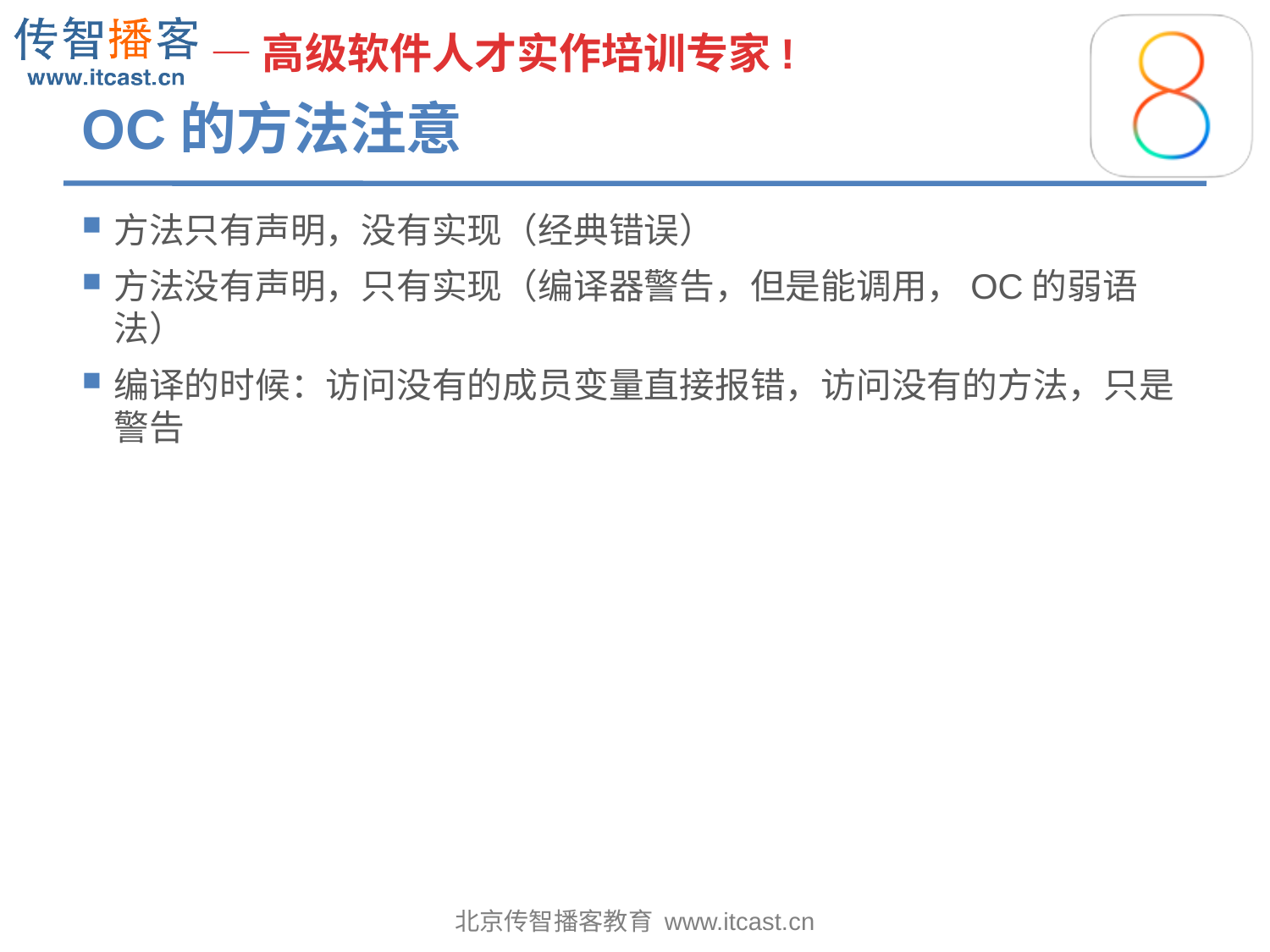

# OC的方法注意
方法只有声明，没有实现（经典错误）
方法没有声明，只有实现（编译器警告，但是能调用，OC的弱语法）
编译的时候：访问没有的成员变量直接报错，访问没有的方法，只是警告